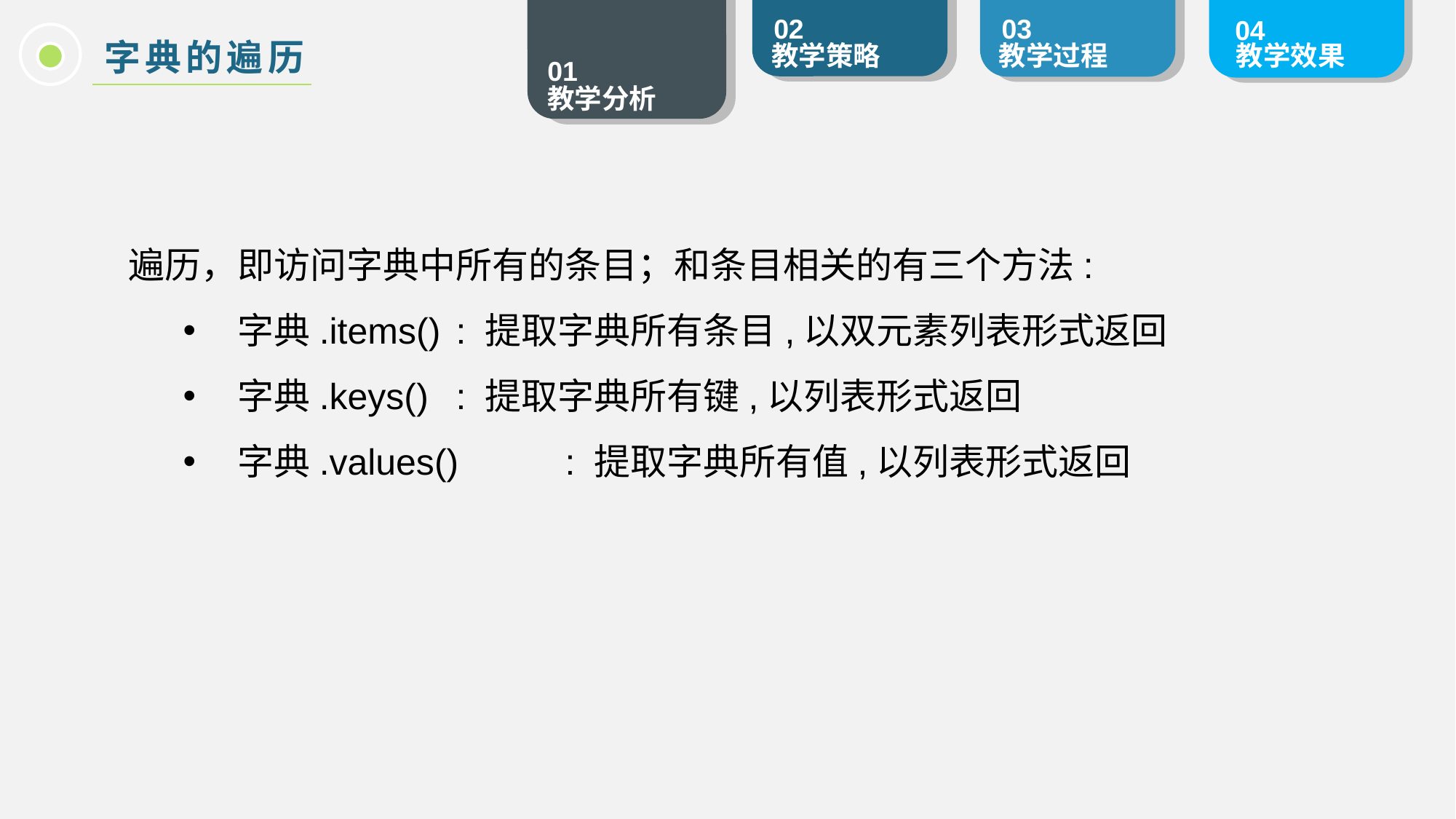

字典的遍历
遍历，即访问字典中所有的条目；和条目相关的有三个方法:
字典.items()	: 提取字典所有条目,以双元素列表形式返回
字典.keys()	: 提取字典所有键,以列表形式返回
字典.values()	: 提取字典所有值,以列表形式返回